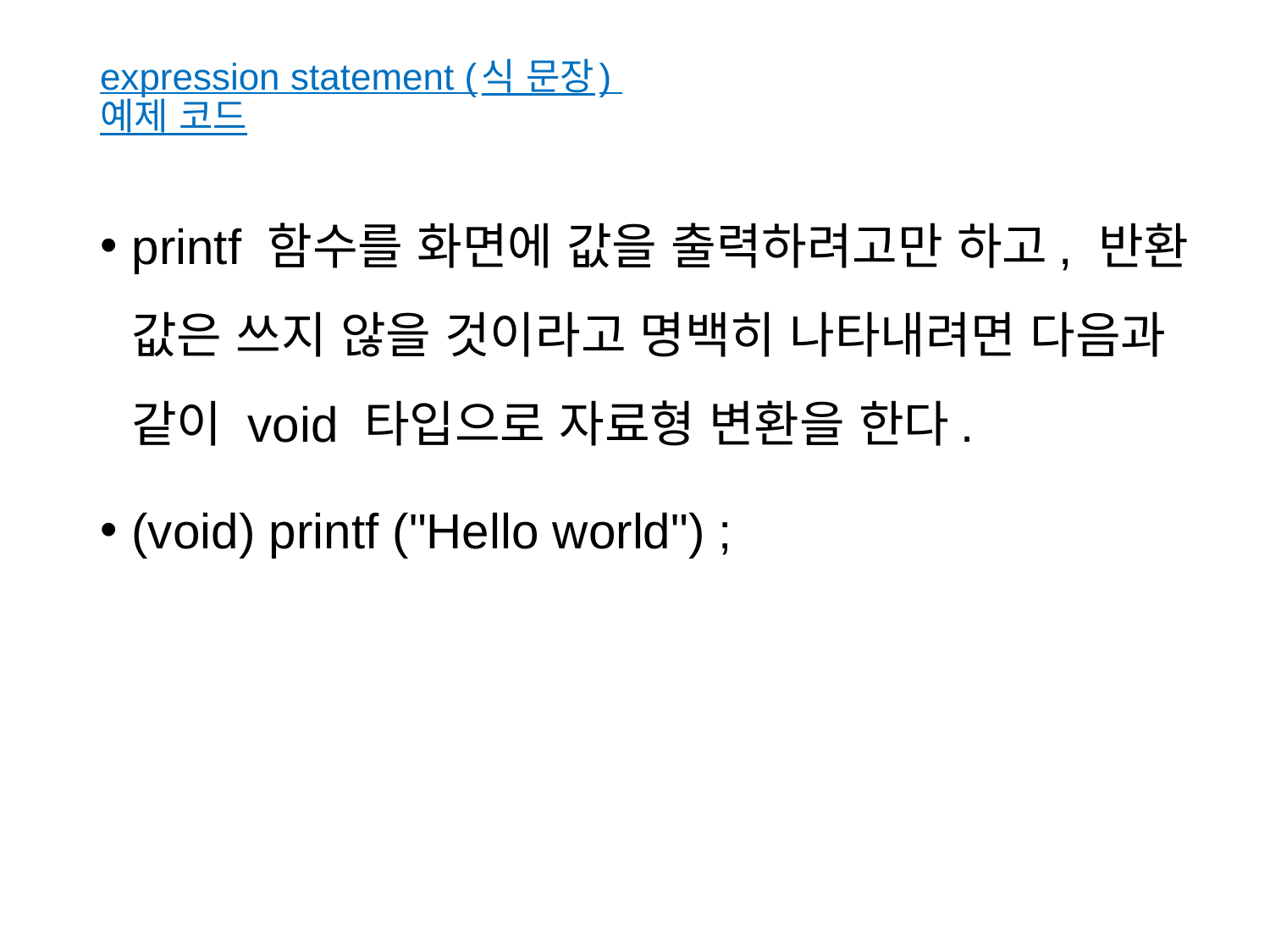

# expression statement (식 문장) 예제 코드
printf 함수를 화면에 값을 출력하려고만 하고, 반환 값은 쓰지 않을 것이라고 명백히 나타내려면 다음과 같이 void 타입으로 자료형 변환을 한다.
(void) printf ("Hello world") ;